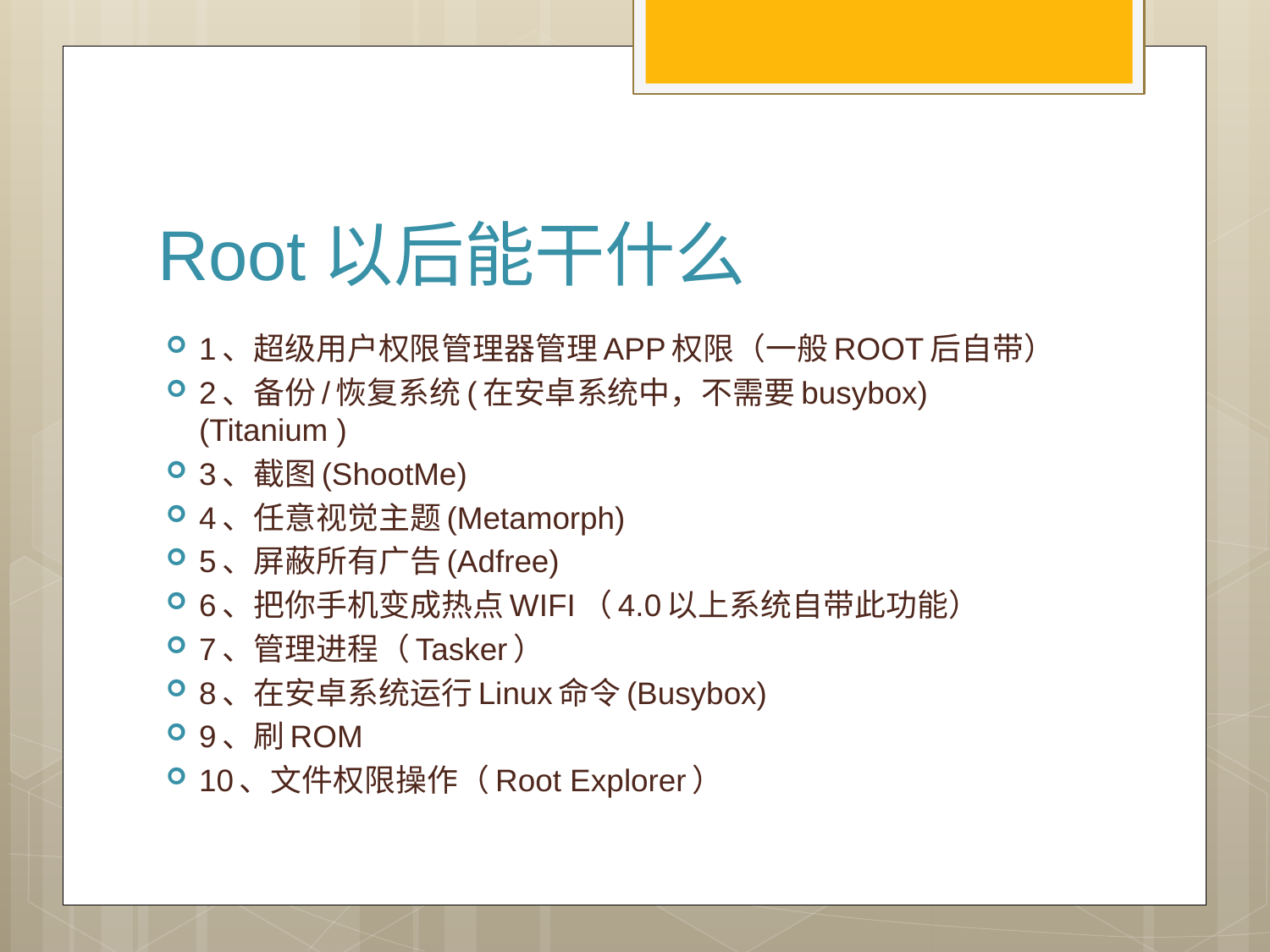

# Root以后能干什么
1、超级用户权限管理器管理APP权限（一般ROOT后自带）
2、备份/恢复系统(在安卓系统中，不需要busybox)(Titanium )
3、截图(ShootMe)
4、任意视觉主题(Metamorph)
5、屏蔽所有广告(Adfree)
6、把你手机变成热点WIFI（4.0以上系统自带此功能）
7、管理进程（Tasker）
8、在安卓系统运行Linux命令(Busybox)
9、刷ROM
10、文件权限操作（Root Explorer）